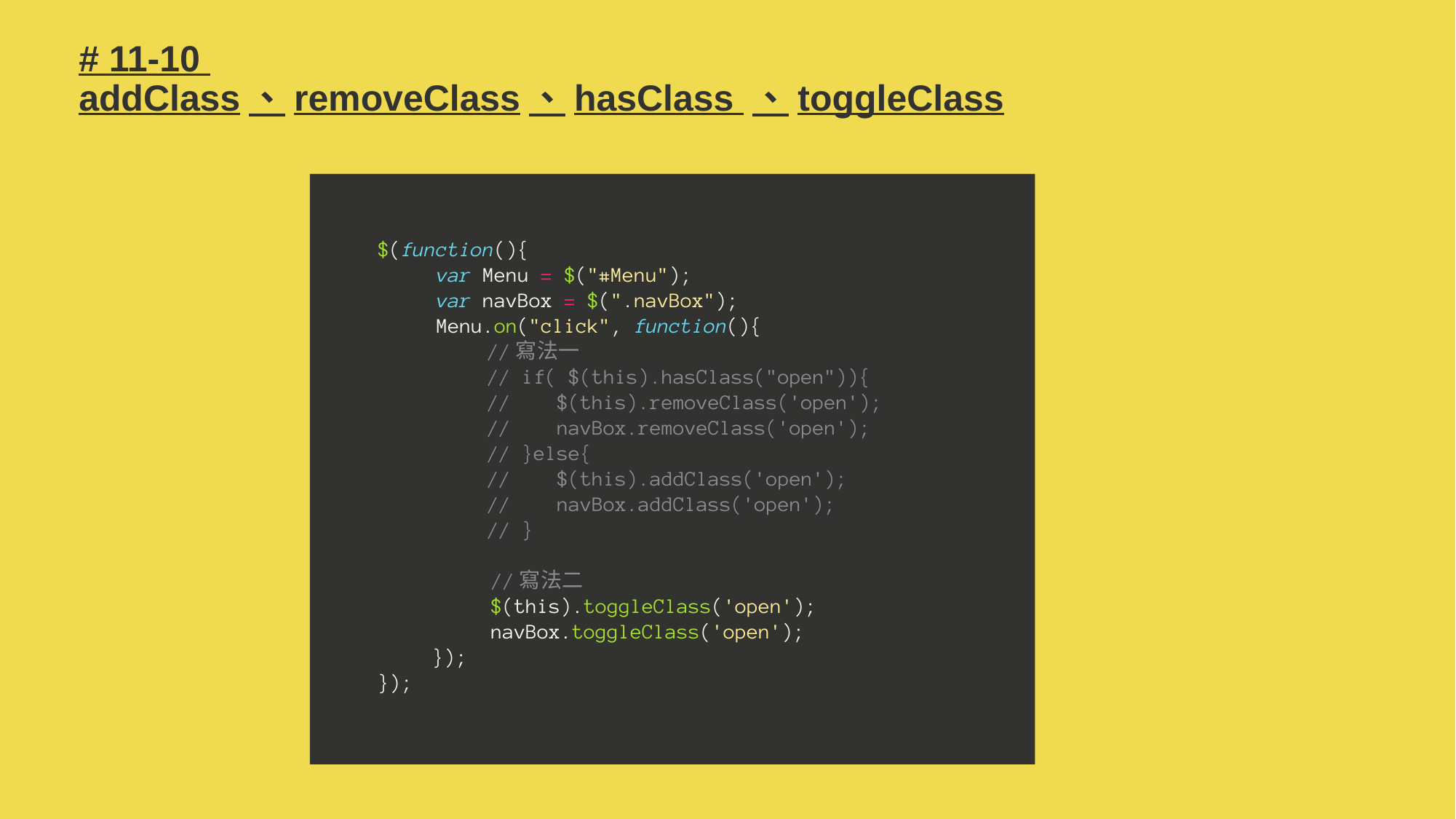

# # 11-10  addClass、removeClass、hasClass 、toggleClass

$(function(){
     var Menu = $("#Menu");
     var navBox = $(".navBox");
     Menu.on("click", function(){
//寫法一
// if( $(this).hasClass("open")){
//    $(this).removeClass('open');
//    navBox.removeClass('open');
// }else{
//    $(this).addClass('open');
//    navBox.addClass('open');
// }
     //寫法二
     $(this).toggleClass('open');
     navBox.toggleClass('open');
});
});